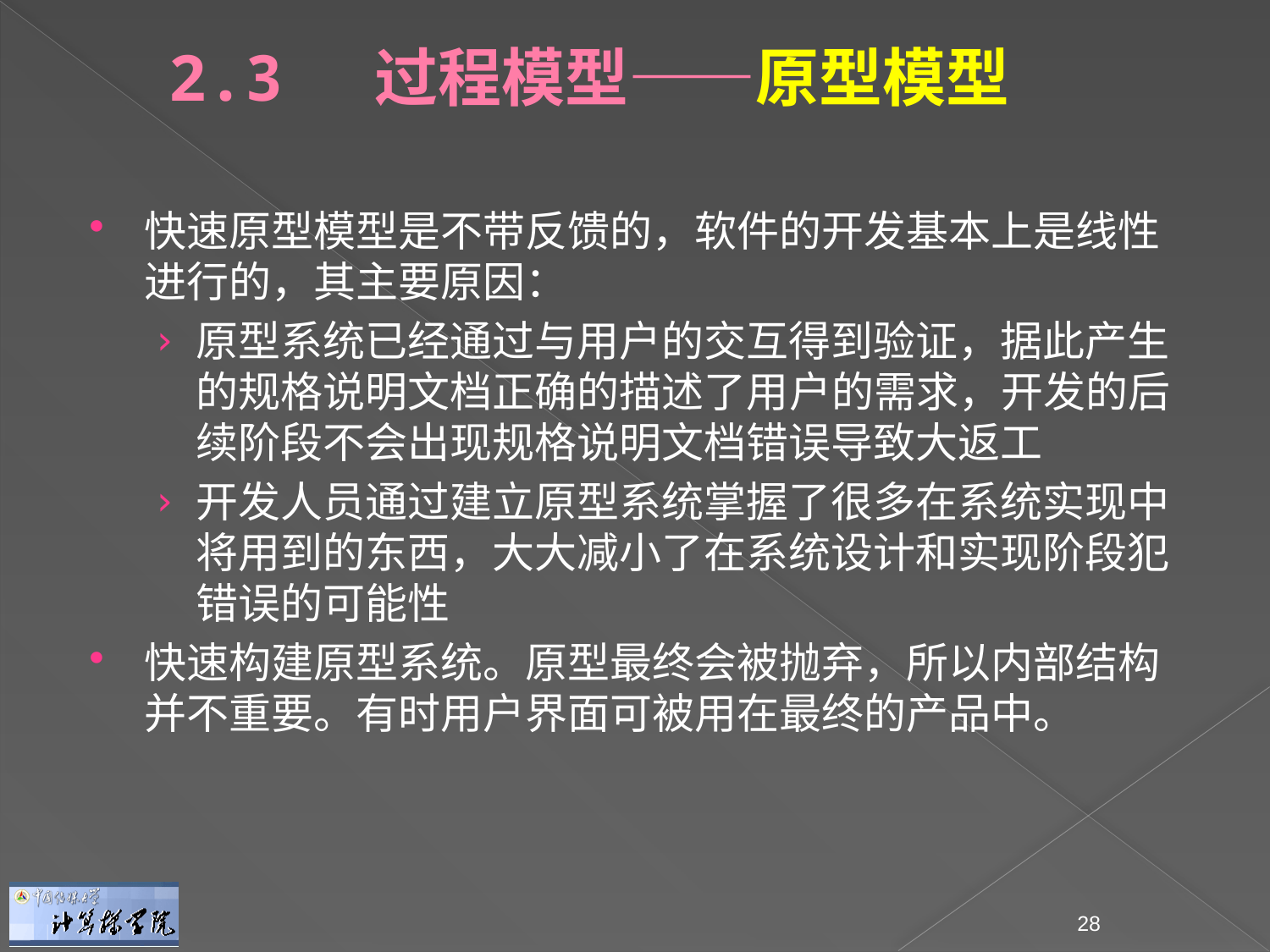

2.3  过程模型——原型模型
快速原型模型是不带反馈的，软件的开发基本上是线性进行的，其主要原因：
原型系统已经通过与用户的交互得到验证，据此产生的规格说明文档正确的描述了用户的需求，开发的后续阶段不会出现规格说明文档错误导致大返工
开发人员通过建立原型系统掌握了很多在系统实现中将用到的东西，大大减小了在系统设计和实现阶段犯错误的可能性
快速构建原型系统。原型最终会被抛弃，所以内部结构并不重要。有时用户界面可被用在最终的产品中。
28